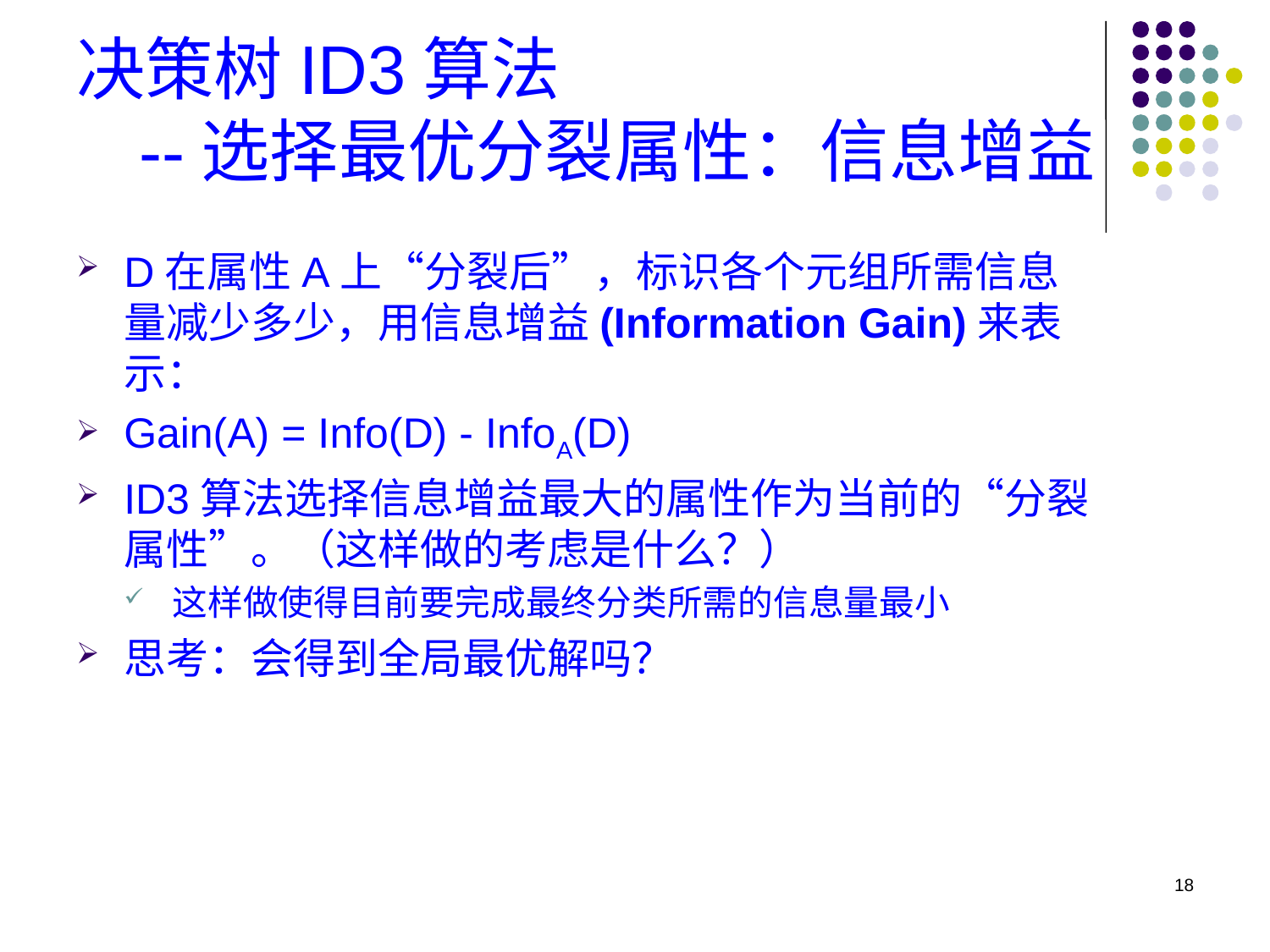

# 决策树ID3算法 --选择最优分裂属性：信息增益
D在属性A上“分裂后”，标识各个元组所需信息量减少多少，用信息增益(Information Gain)来表示：
Gain(A) = Info(D) - InfoA(D)
ID3算法选择信息增益最大的属性作为当前的“分裂属性”。（这样做的考虑是什么？）
这样做使得目前要完成最终分类所需的信息量最小
思考：会得到全局最优解吗？
18